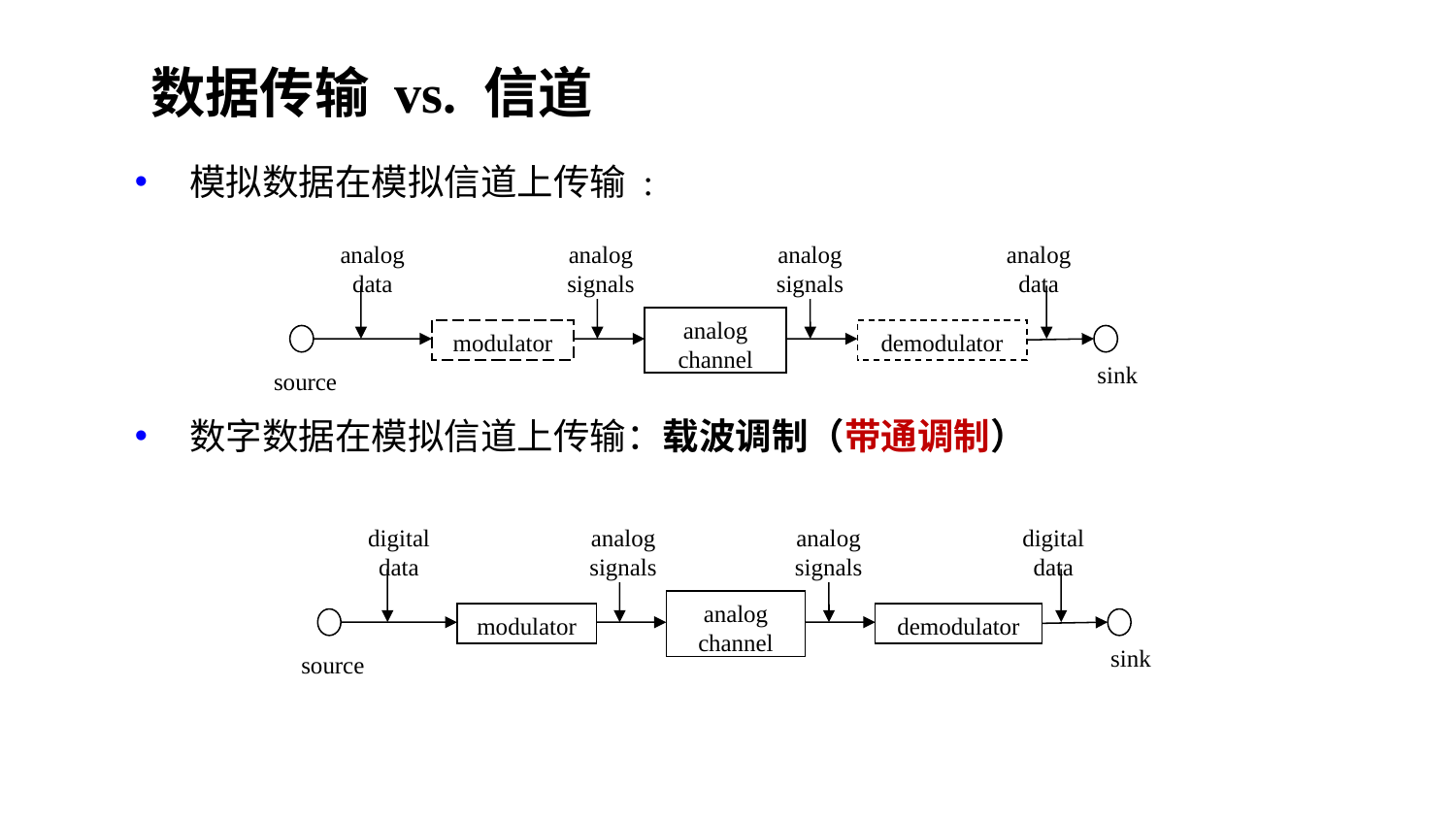

# 数据传输 vs. 信道
模拟数据在模拟信道上传输 :

数字数据在模拟信道上传输：载波调制（带通调制）

analog data
analog signals
analog signals
analog data

analog channel
modulator
demodulator

sink
source
digital data
analog signals
analog signals
digital data

analog channel
modulator
demodulator

sink
source